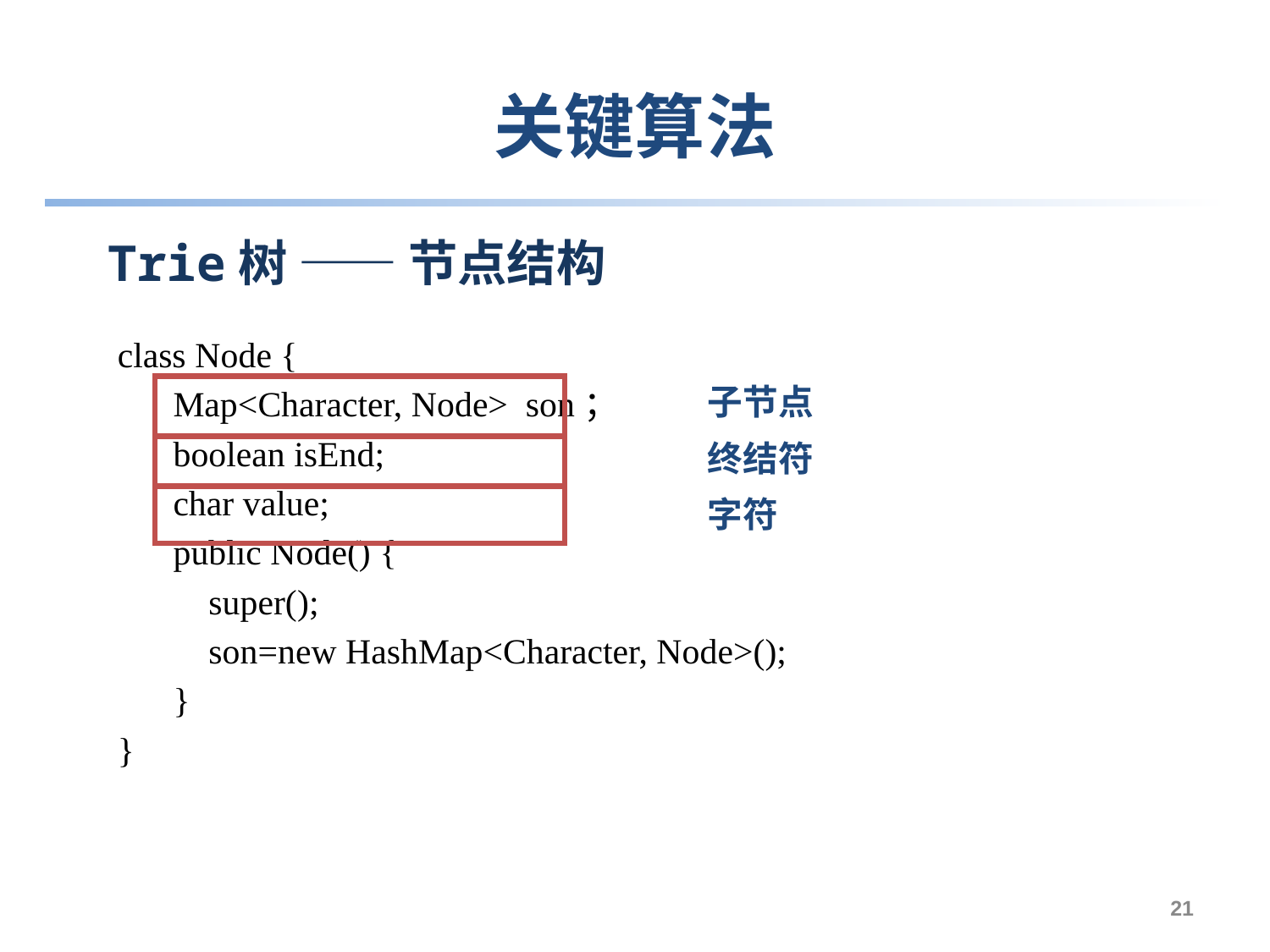

关键算法

Trie树 —— 节点结构
class Node {
Map<Character, Node>  son；
boolean isEnd;
char value;
public Node() {
    super();
    son=new HashMap<Character, Node>();
}
}

子节点

终结符

字符

21